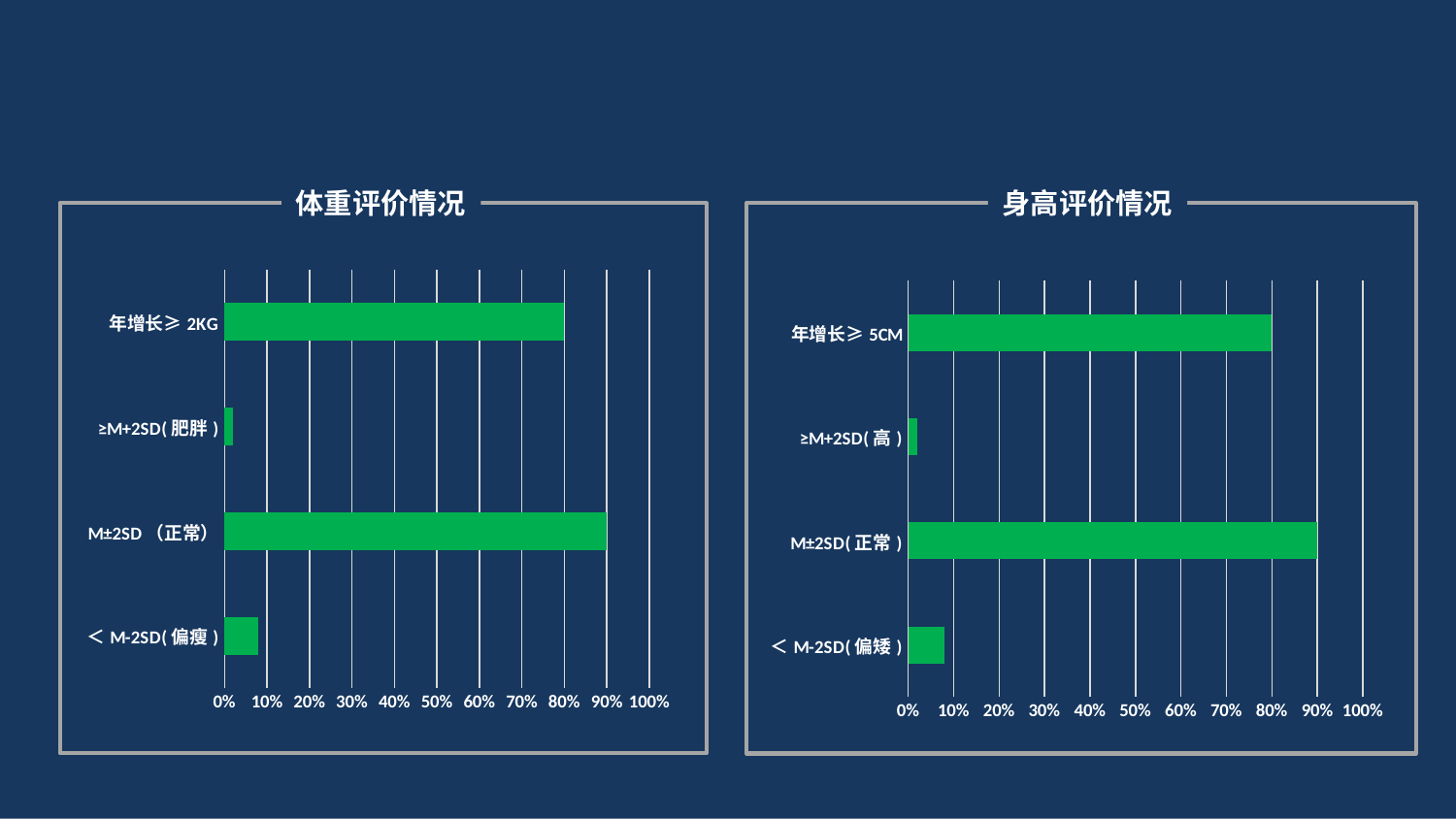

体重评价情况
身高评价情况

### Chart

| Category |  |
|---|---|
| ＜M-2SD(偏瘦) | 0.08 |
| M±2SD（正常） | 0.9 |
| ≥M+2SD(肥胖) | 0.02 |
| 年增长≥2KG | 0.8 |

### Chart

| Category |  |
|---|---|
| ＜M-2SD(偏矮) | 0.08 |
| M±2SD(正常) | 0.9 |
| ≥M+2SD(高) | 0.02 |
| 年增长≥5CM | 0.8 |